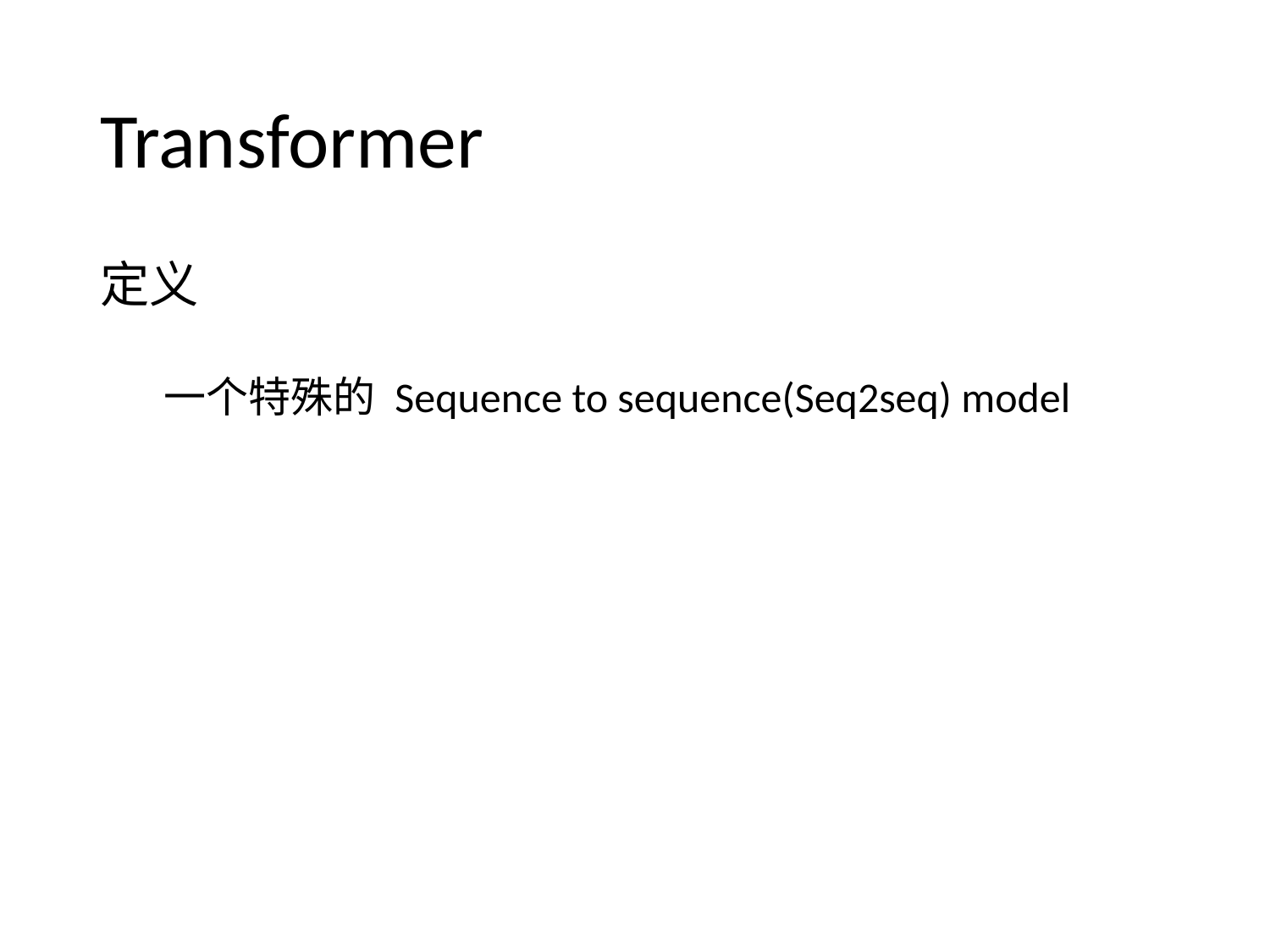

# Transformer
定义

一个特殊的 Sequence to sequence(Seq2seq) model